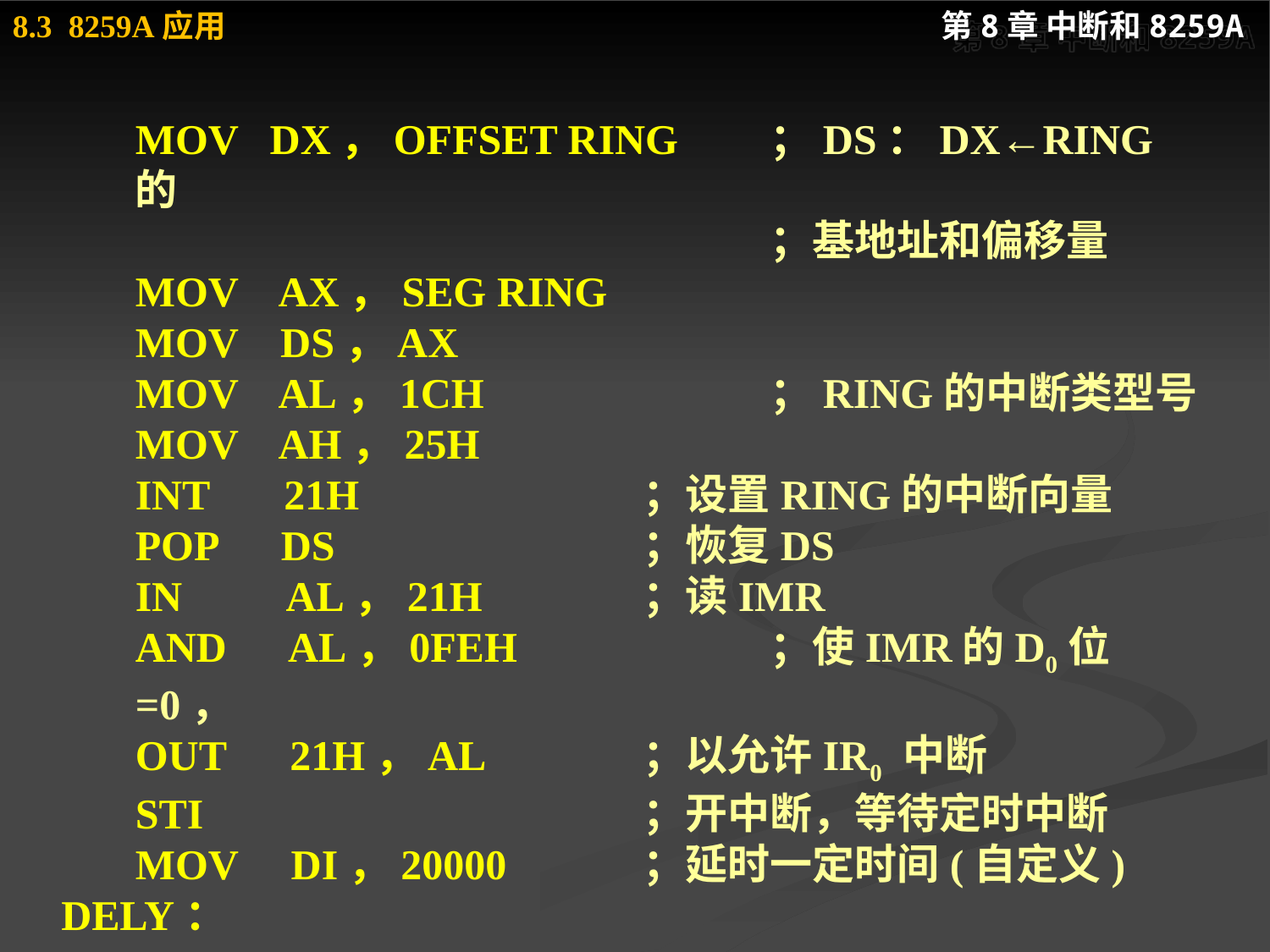

MOV   DX，OFFSET RING 	；DS：DX←RING的
						；基地址和偏移量
	MOV    AX，SEG RING
	MOV    DS，AX
	MOV    AL，1CH         		；RING的中断类型号
	MOV    AH，25H
	INT       21H              		；设置RING的中断向量
	POP      DS                		；恢复DS
	IN          AL，21H          	；读IMR
	AND      AL，0FEH   		；使IMR的D0位=0，
	OUT      21H，AL		；以允许IR0 中断
	STI                        		；开中断，等待定时中断
       MOV     DI，20000         	；延时一定时间(自定义)
DELY：
	MOV     SI，30000